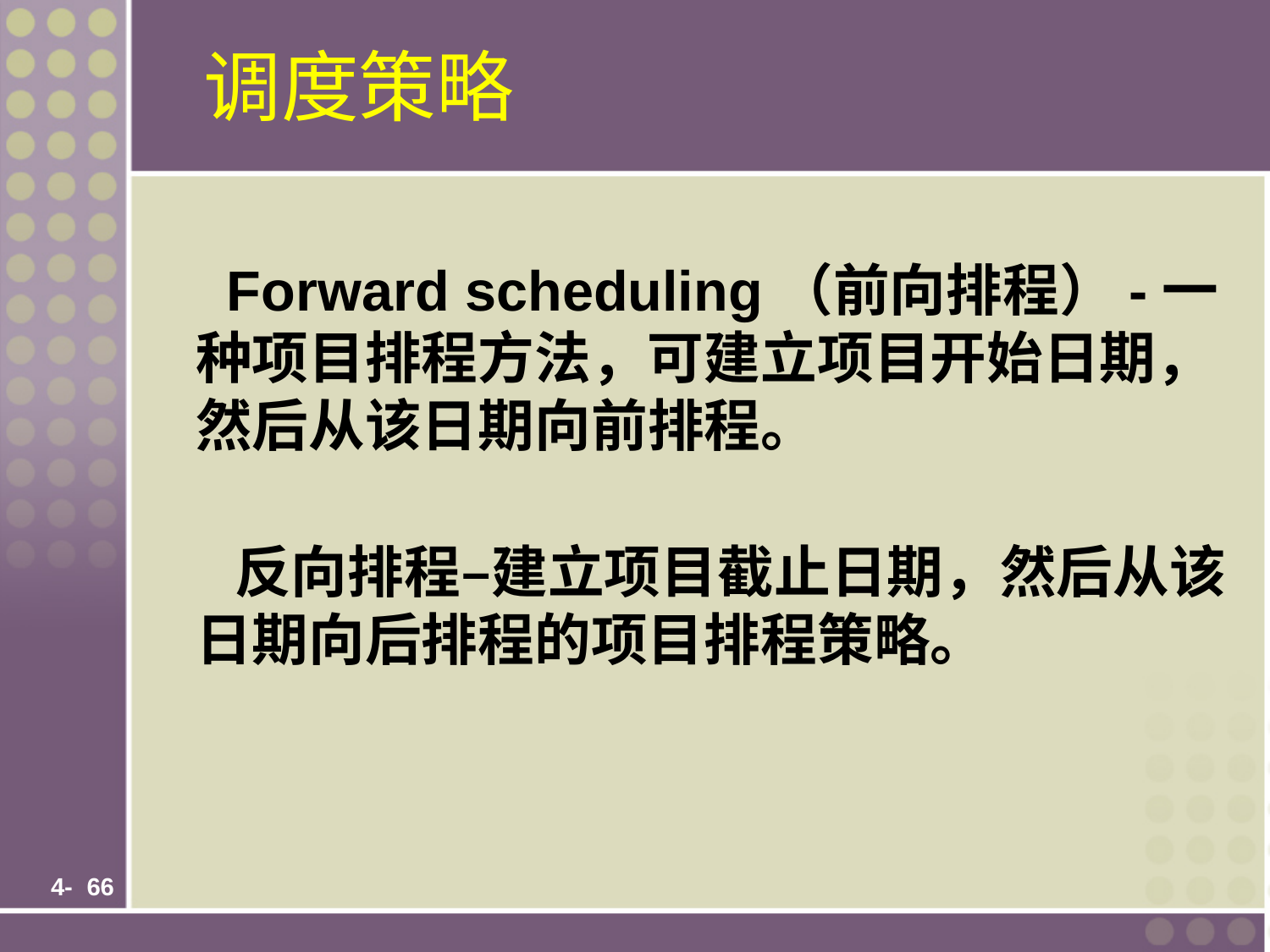

# 调度策略
  Forward scheduling（前向排程）-一种项目排程方法，可建立项目开始日期，然后从该日期向前排程。
  反向排程–建立项目截止日期，然后从该日期向后排程的项目排程策略。
  4-  66